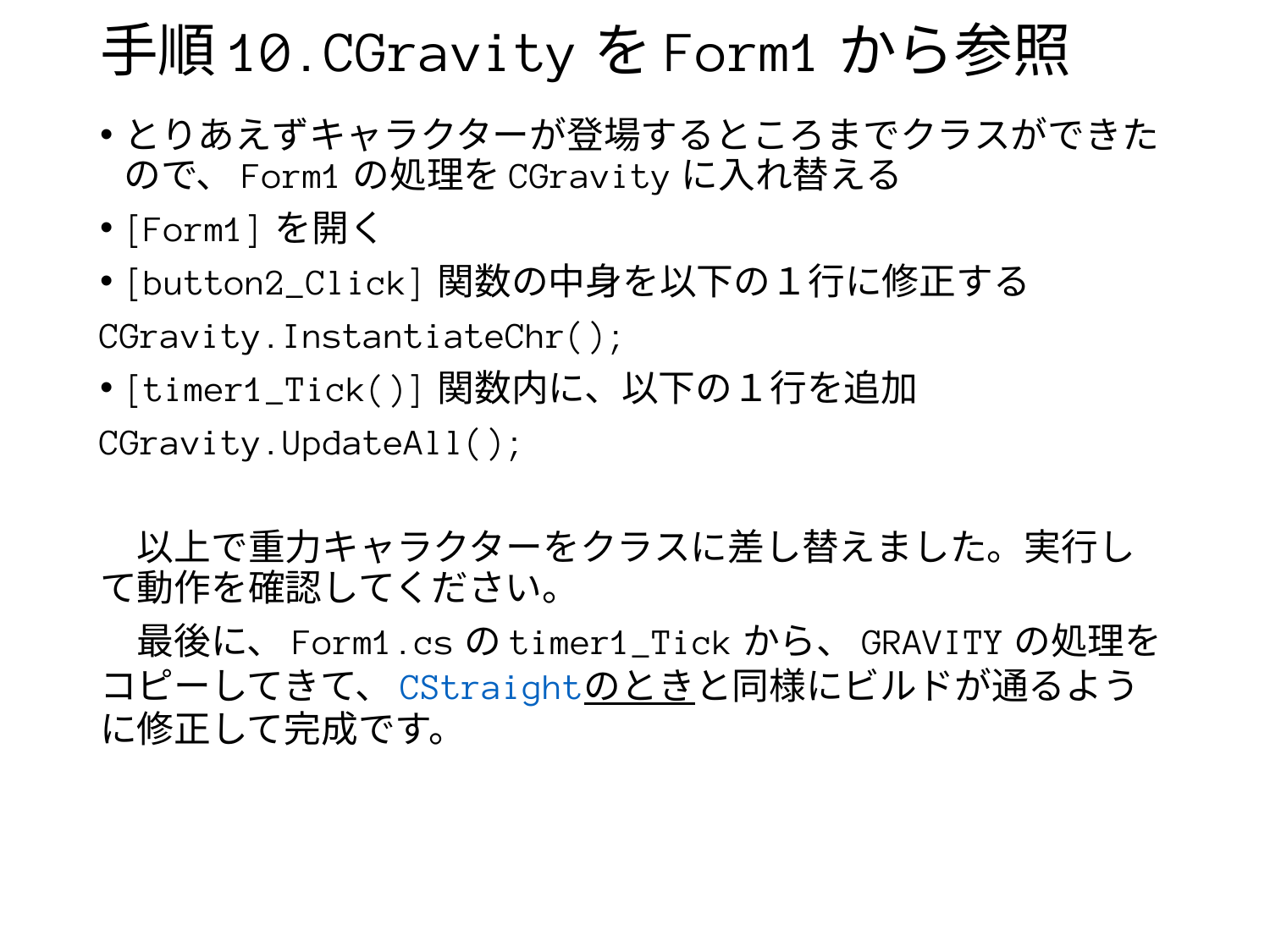

# 手順10.CGravityをForm1から参照
とりあえずキャラクターが登場するところまでクラスができたので、Form1の処理をCGravityに入れ替える
[Form1]を開く
[button2_Click]関数の中身を以下の１行に修正する
CGravity.InstantiateChr();
[timer1_Tick()]関数内に、以下の１行を追加
CGravity.UpdateAll();

　以上で重力キャラクターをクラスに差し替えました。実行して動作を確認してください。
　最後に、Form1.csのtimer1_Tickから、GRAVITYの処理をコピーしてきて、CStraightのときと同様にビルドが通るように修正して完成です。